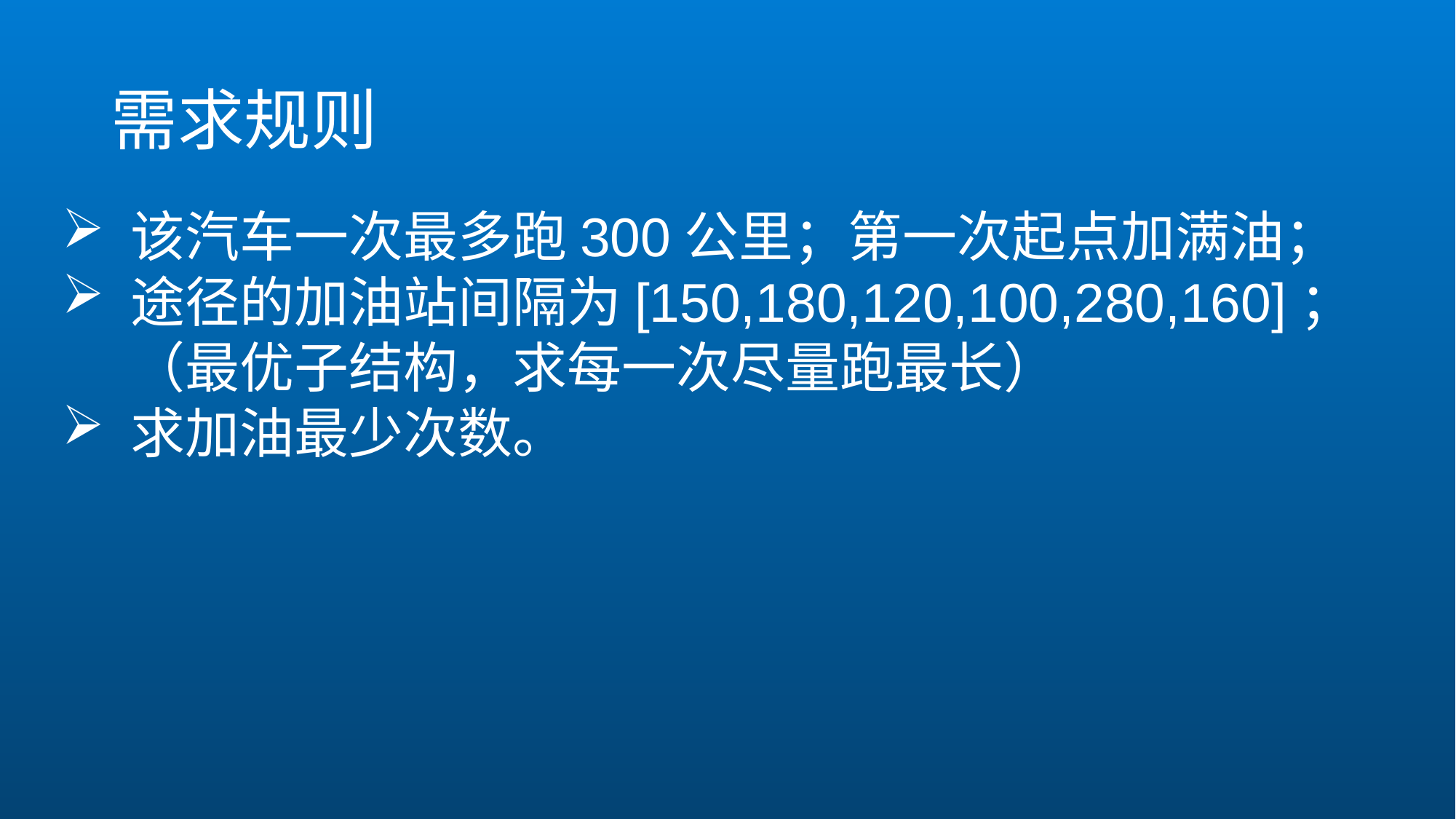

# 需求规则
该汽车一次最多跑300公里；第一次起点加满油；
途径的加油站间隔为[150,180,120,100,280,160]；（最优子结构，求每一次尽量跑最长）
求加油最少次数。